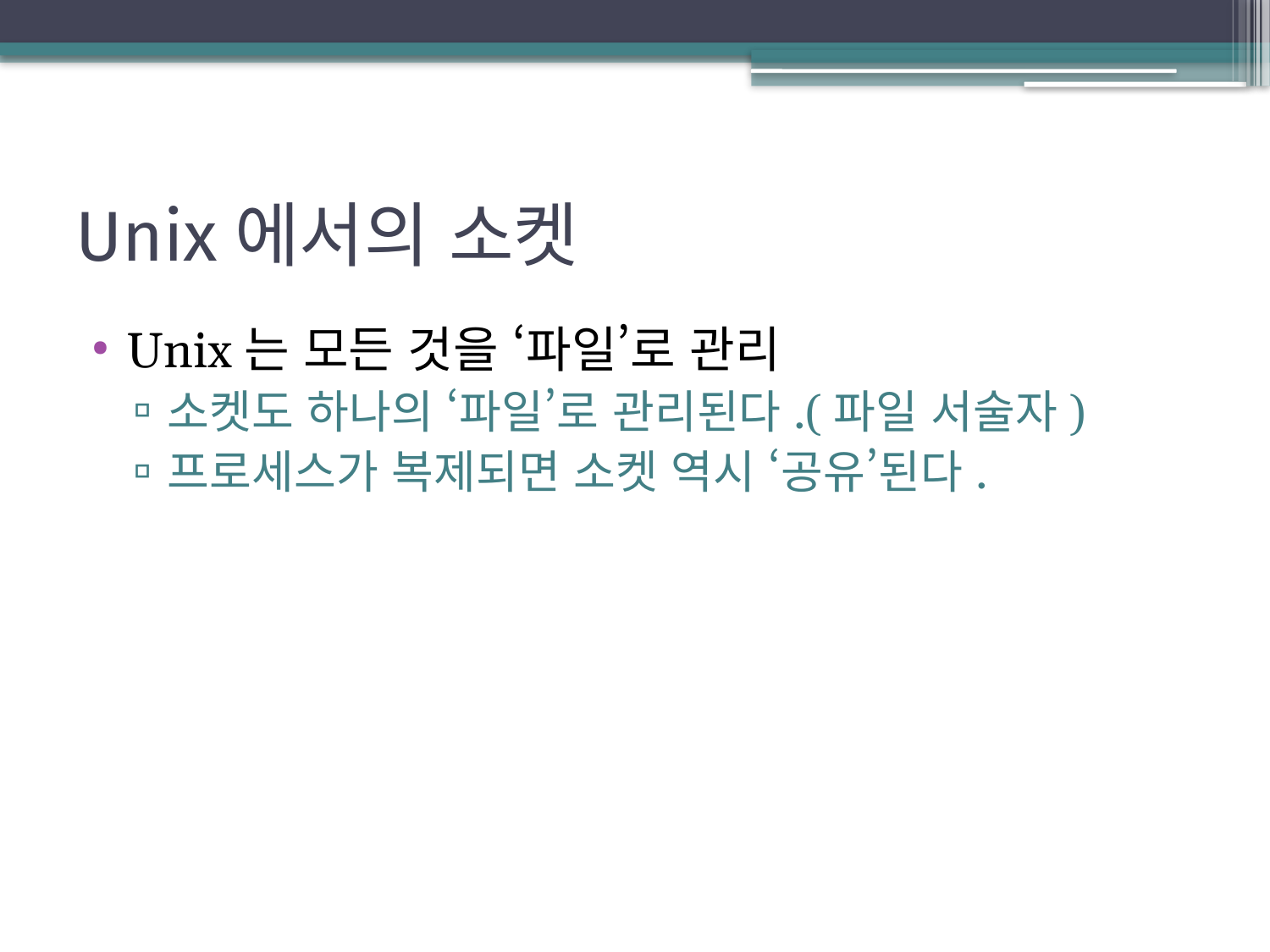

# Unix에서의 소켓
Unix는 모든 것을 ‘파일’로 관리
소켓도 하나의 ‘파일’로 관리된다.(파일 서술자)
프로세스가 복제되면 소켓 역시 ‘공유’된다.